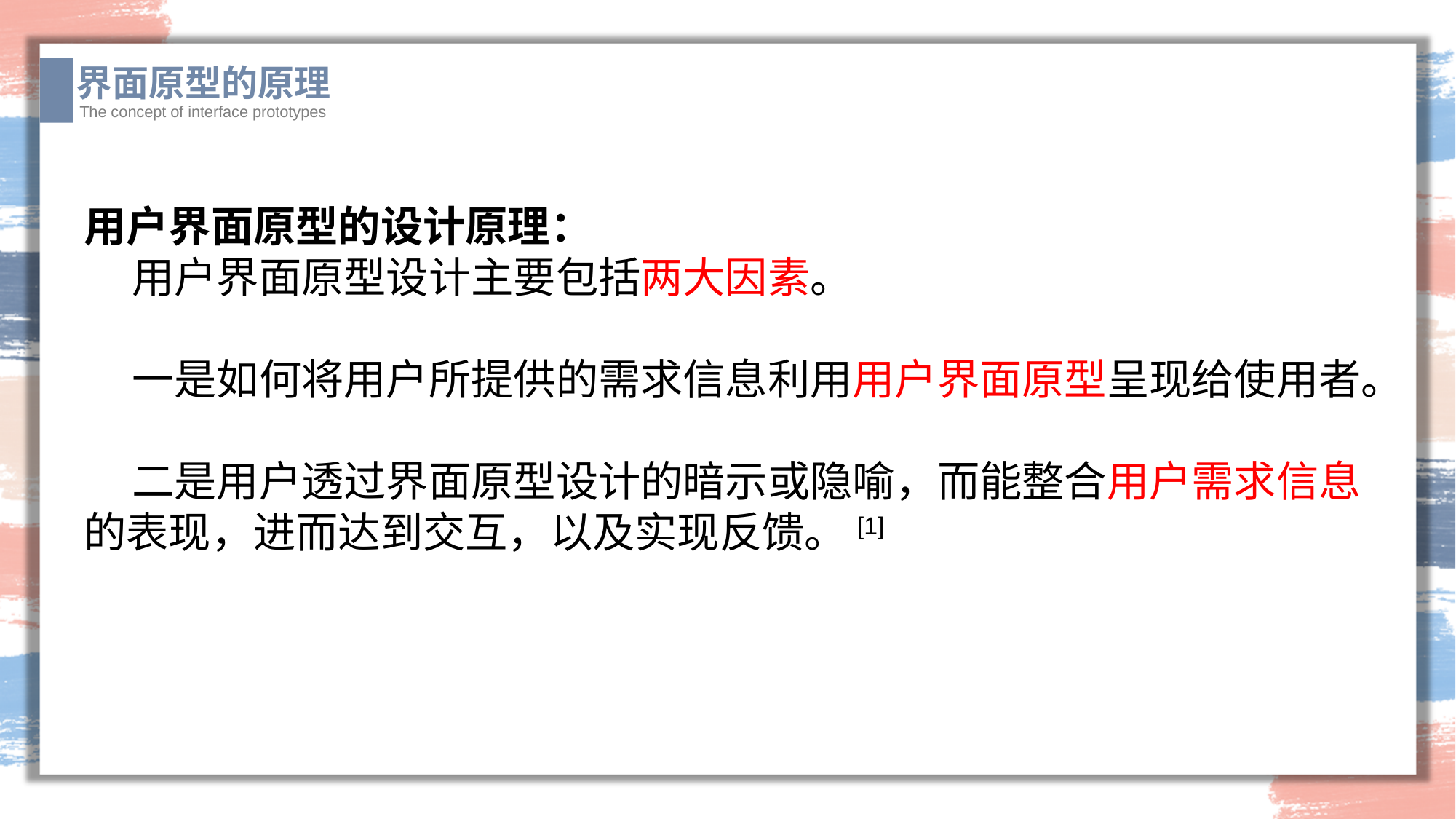

界面原型的原理
The concept of interface prototypes

用户界面原型的设计原理：
    用户界面原型设计主要包括两大因素。

    一是如何将用户所提供的需求信息利用用户界面原型呈现给使用者。

    二是用户透过界面原型设计的暗示或隐喻，而能整合用户需求信息的表现，进而达到交互，以及实现反馈。[1]